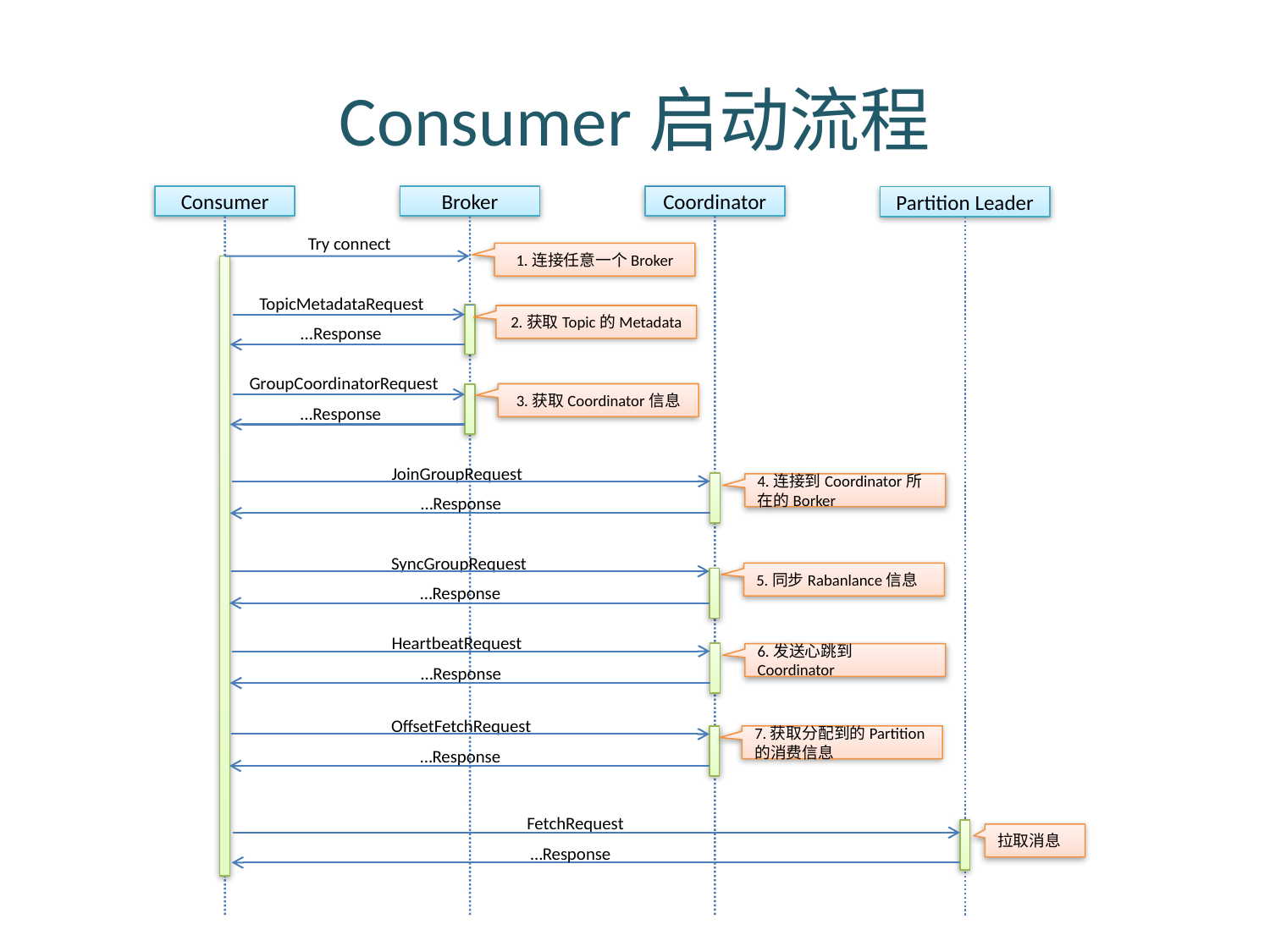

# Consumer启动流程
Coordinator
Consumer
Broker
Partition Leader
Try connect
1.连接任意一个Broker

TopicMetadataRequest

2.获取Topic的Metadata
...Response
GroupCoordinatorRequest
3.获取Coordinator信息

…Response
JoinGroupRequest

4.连接到Coordinator所在的Borker
…Response
SyncGroupRequest
5.同步Rabanlance信息

…Response
HeartbeatRequest

6.发送心跳到Coordinator
…Response
OffsetFetchRequest
7.获取分配到的Partition的消费信息

…Response
FetchRequest

拉取消息
…Response